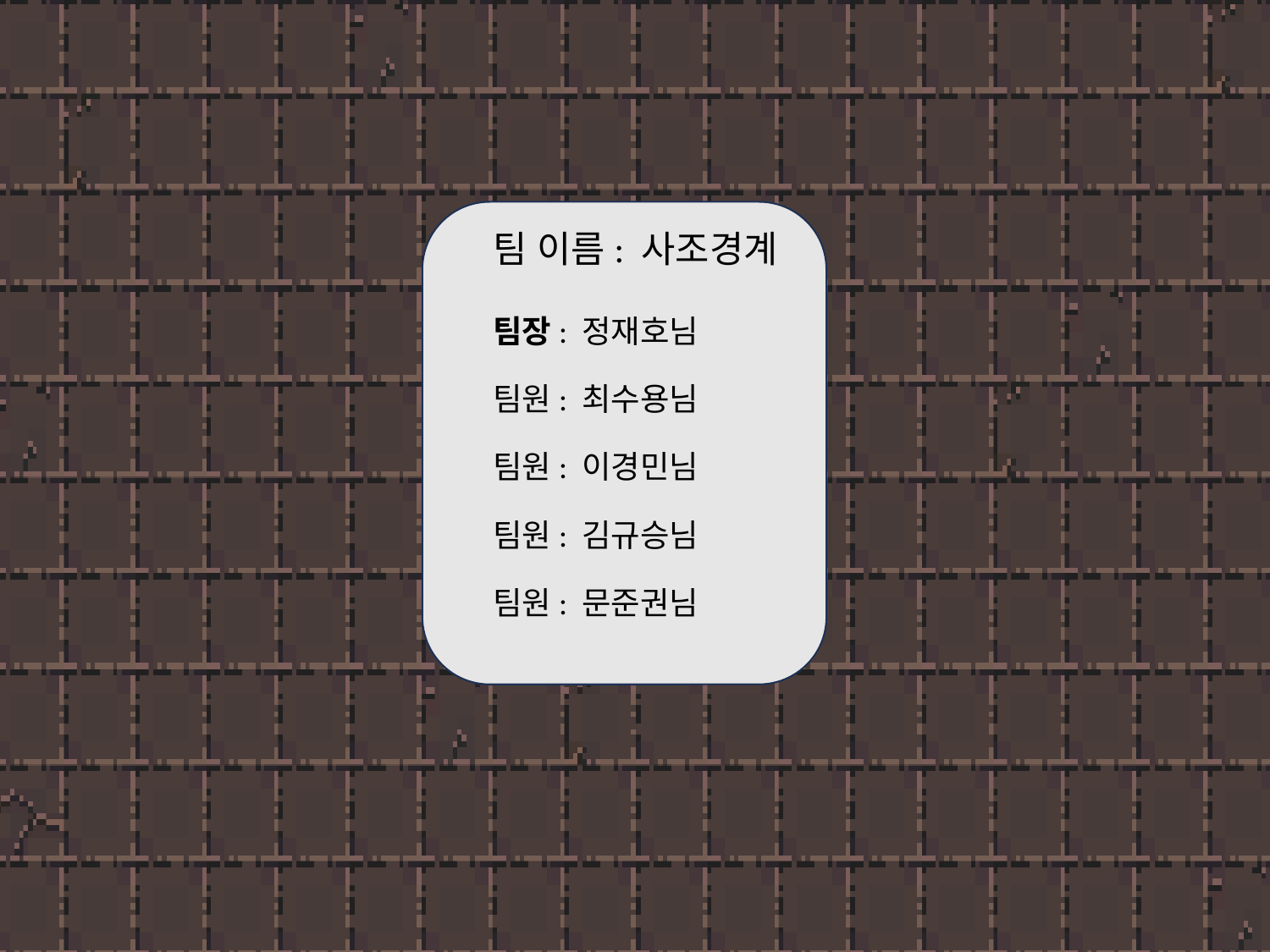

팀 이름: 사조경계
팀장: 정재호님
팀원: 최수용님

팀원: 이경민님
팀원: 김규승님
팀원: 문준권님